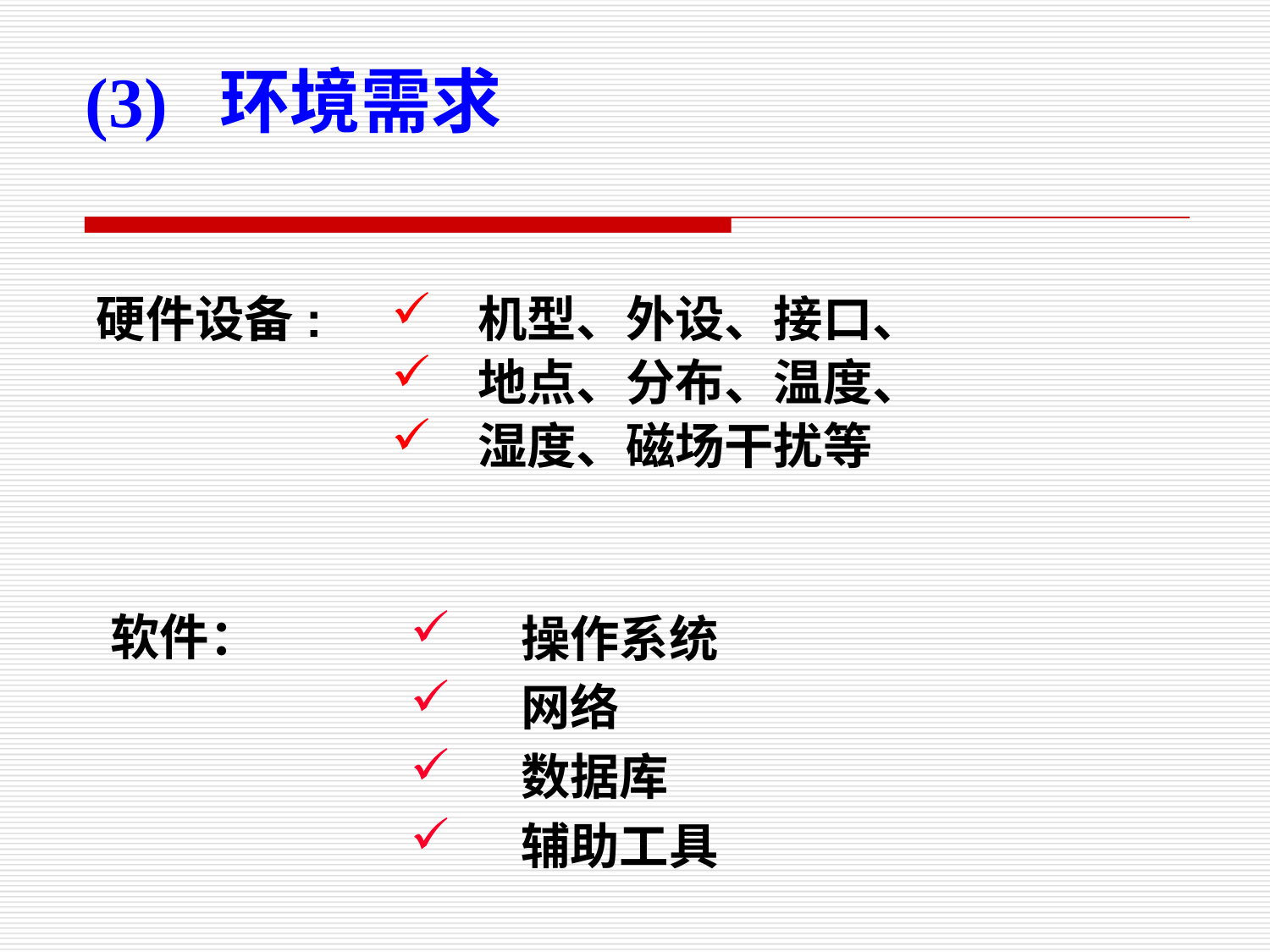

(3)  环境需求
硬件设备:
 机型、外设、接口、
 地点、分布、温度、
 湿度、磁场干扰等
   操作系统
   网络
   数据库
   辅助工具
软件：